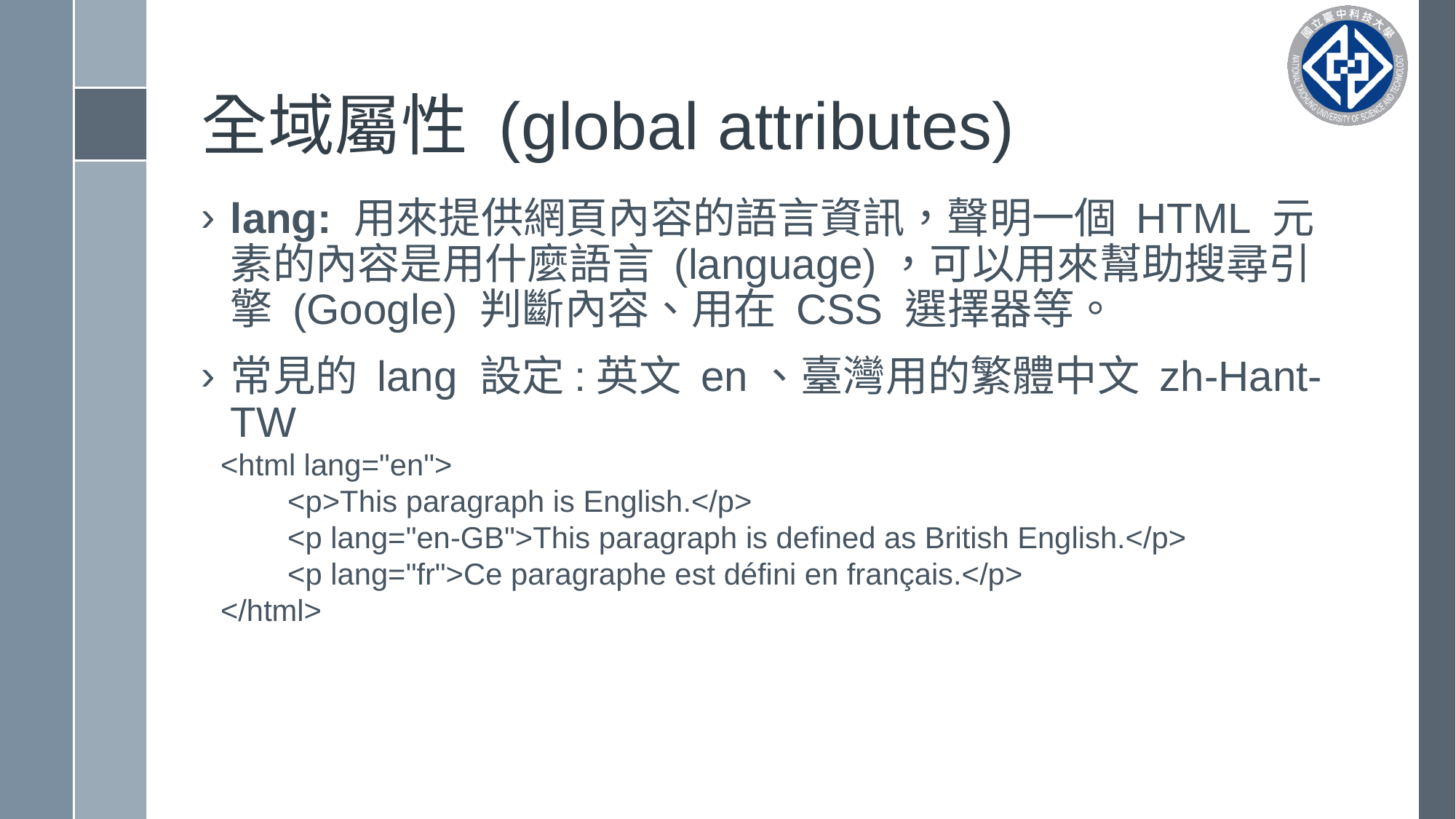

# 全域屬性 (global attributes)
lang: 用來提供網頁內容的語言資訊，聲明一個 HTML 元素的內容是用什麼語言 (language)，可以用來幫助搜尋引擎 (Google) 判斷內容、用在 CSS 選擇器等。
常見的 lang 設定:英文 en、臺灣用的繁體中文 zh-Hant-TW
<html lang="en">
        <p>This paragraph is English.</p>
        <p lang="en-GB">This paragraph is defined as British English.</p>
        <p lang="fr">Ce paragraphe est défini en français.</p>
</html>